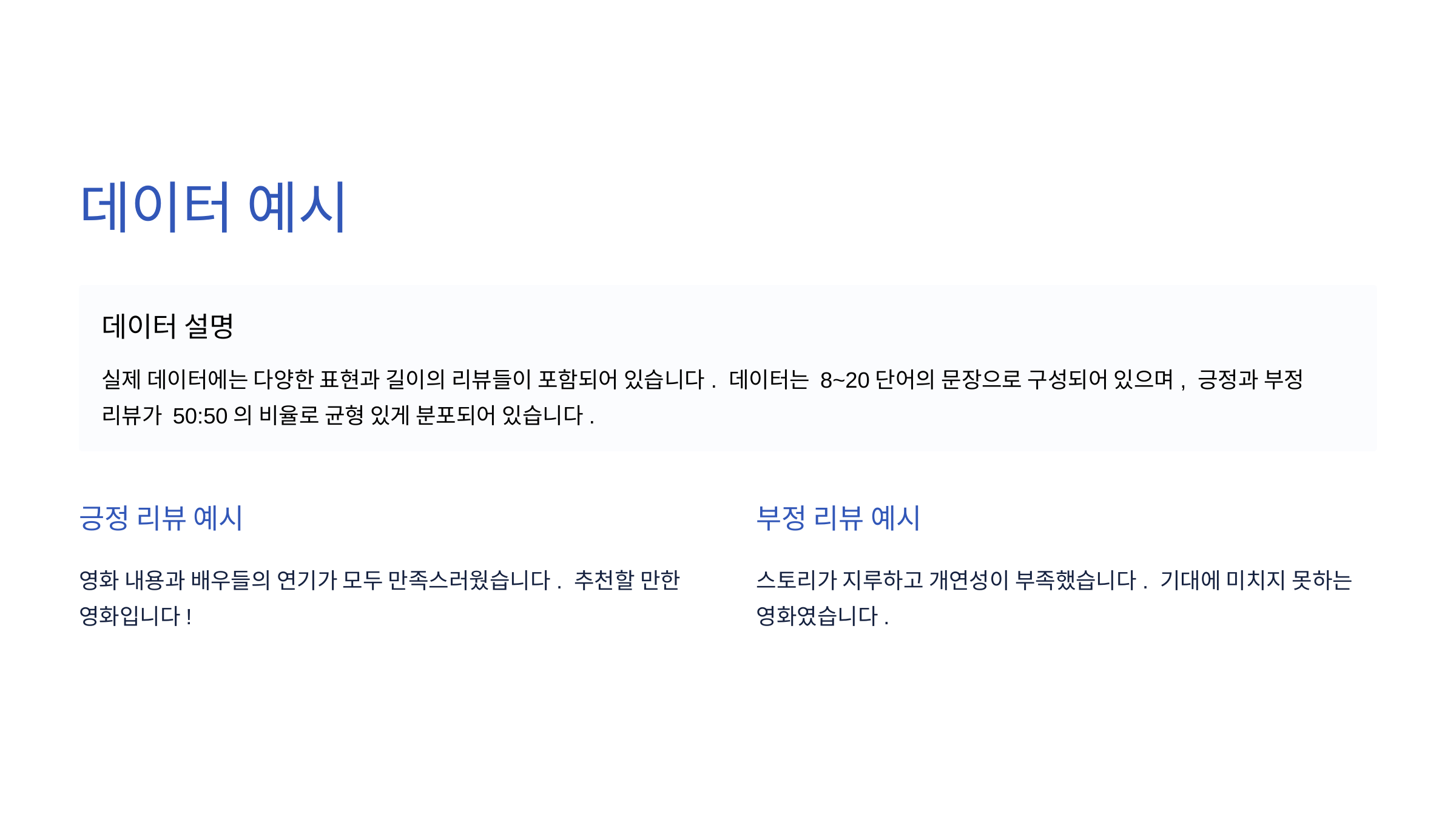

데이터 예시

데이터 설명
실제 데이터에는 다양한 표현과 길이의 리뷰들이 포함되어 있습니다. 데이터는 8~20단어의 문장으로 구성되어 있으며, 긍정과 부정 리뷰가 50:50의 비율로 균형 있게 분포되어 있습니다.
긍정 리뷰 예시
부정 리뷰 예시
영화 내용과 배우들의 연기가 모두 만족스러웠습니다. 추천할 만한 영화입니다!
스토리가 지루하고 개연성이 부족했습니다. 기대에 미치지 못하는 영화였습니다.